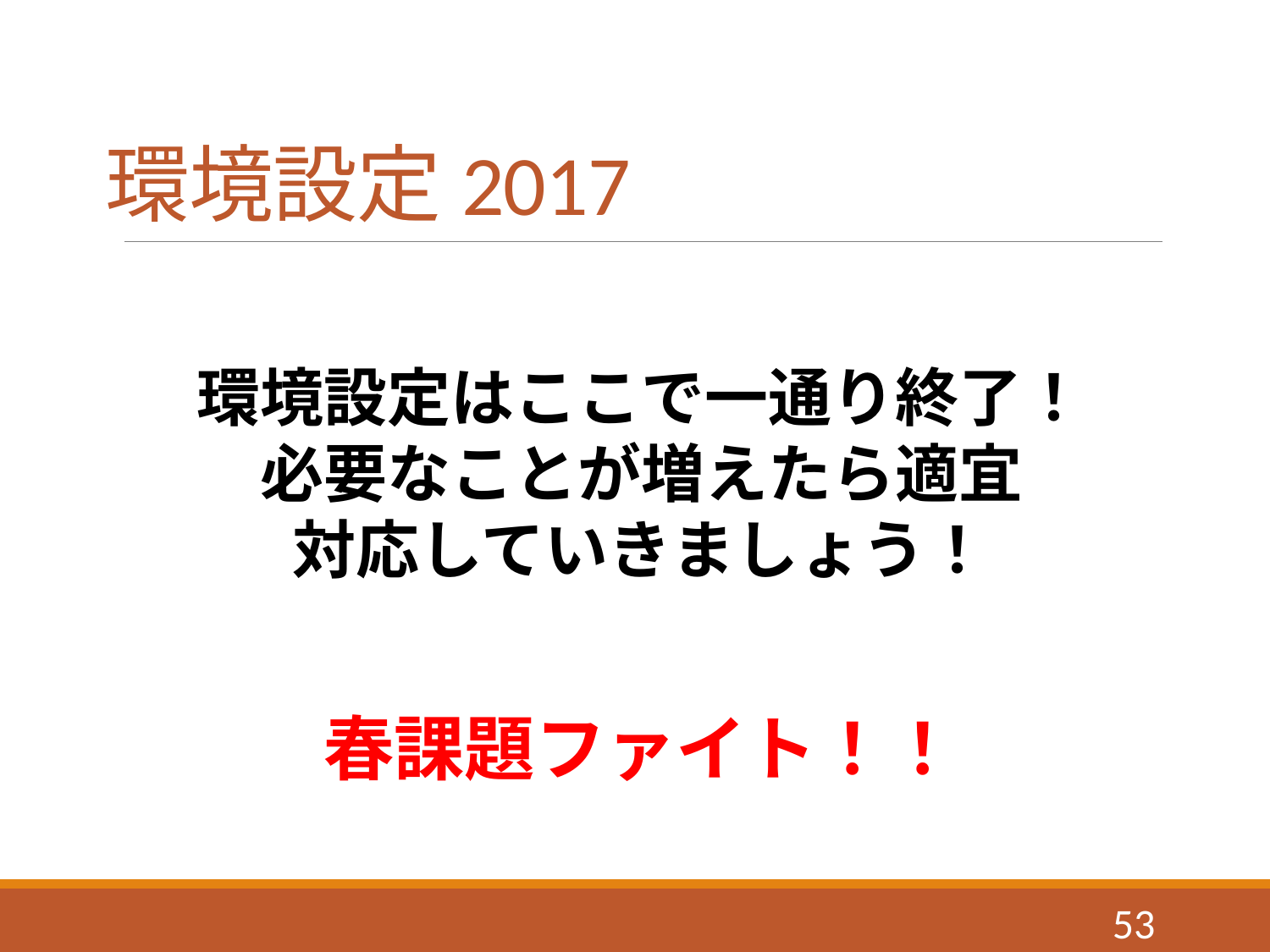

# 環境設定2017
環境設定はここで一通り終了！
必要なことが増えたら適宜
対応していきましょう！

春課題ファイト！！
53